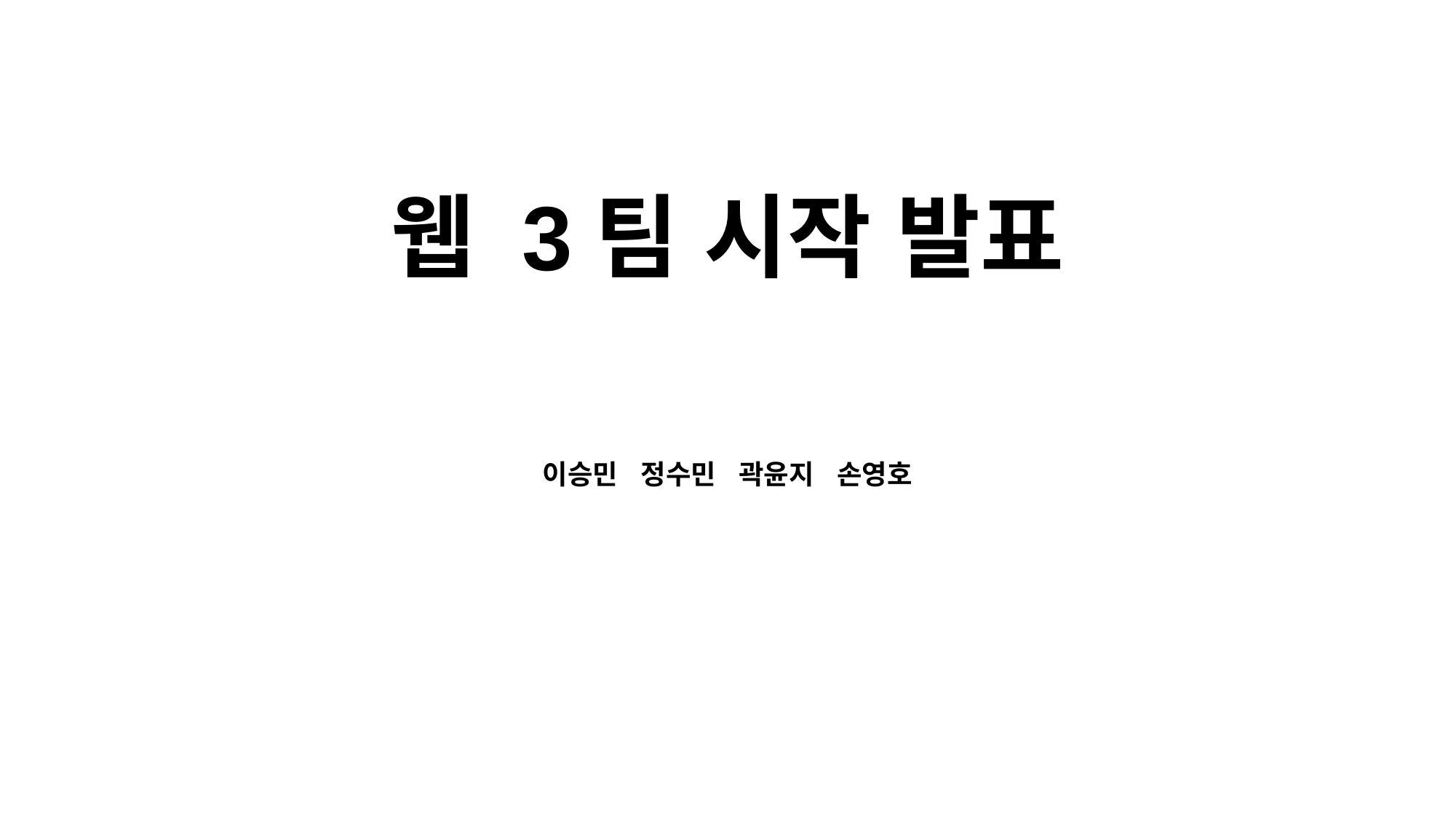

# 웹 3팀 시작 발표
이승민   정수민   곽윤지   손영호